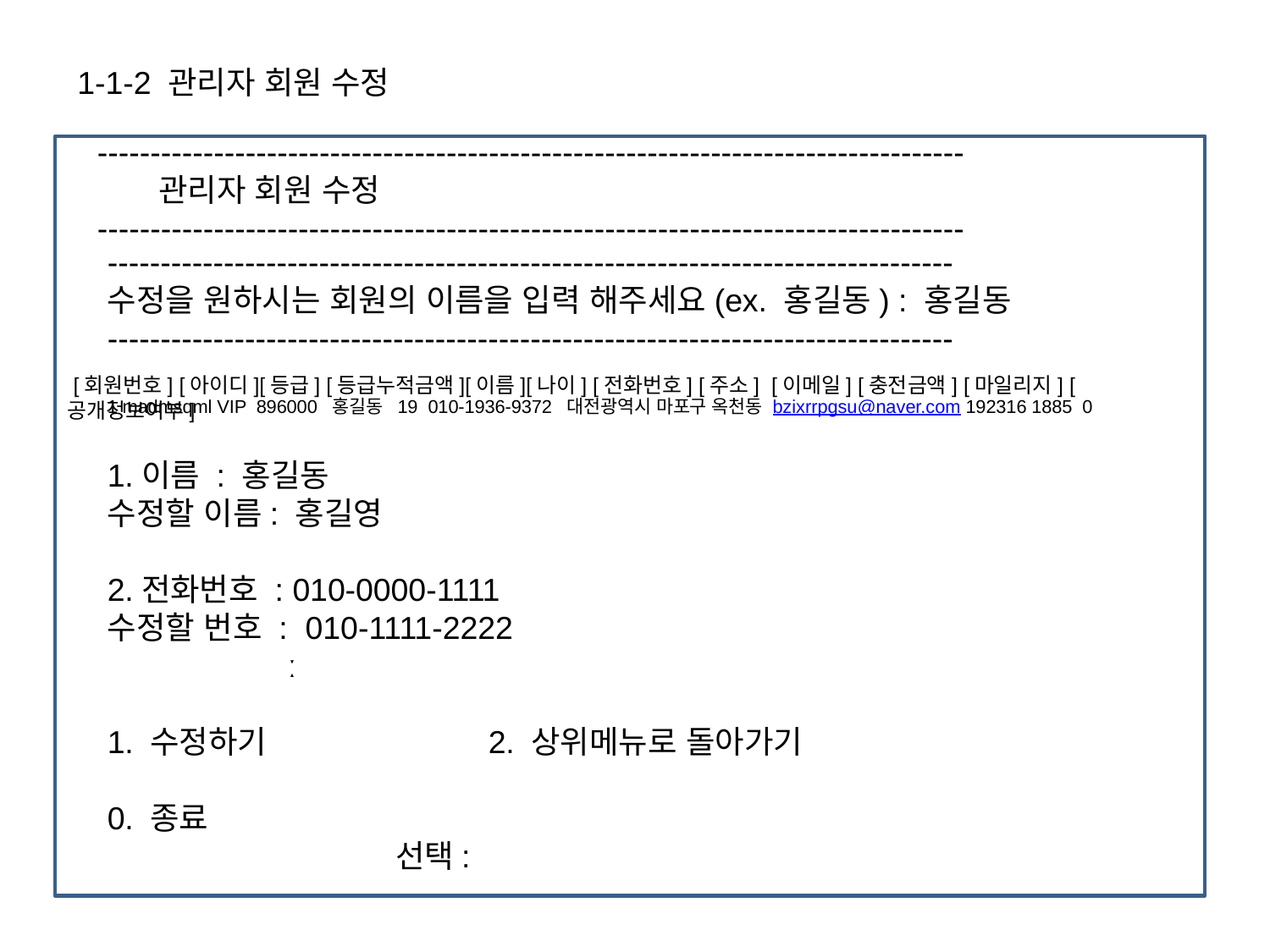

1-1-2 관리자 회원 수정
----------------------------------------------------------------------------------	    	             관리자 회원 수정
----------------------------------------------------------------------------------

--------------------------------------------------------------------------------
수정을 원하시는 회원의 이름을 입력 해주세요(ex. 홍길동) : 홍길동
--------------------------------------------------------------------------------

﻿1 madmsqml VIP  896000  홍길동  19  010-1936-9372  대전광역시 마포구 옥천동 bzixrrpgsu@naver.com 192316 1885  0

1.이름 : 홍길동
수정할 이름: 홍길영

2.전화번호 : 010-0000-1111
수정할 번호 :  010-1111-2222
	      ː

1. 수정하기		2. 상위메뉴로 돌아가기

0. 종료
		   선택:

 [회원번호] [아이디][등급] [등급누적금액][이름][나이] [전화번호] [주소]  [이메일] [충전금액] [마일리지] [공개정보여부]